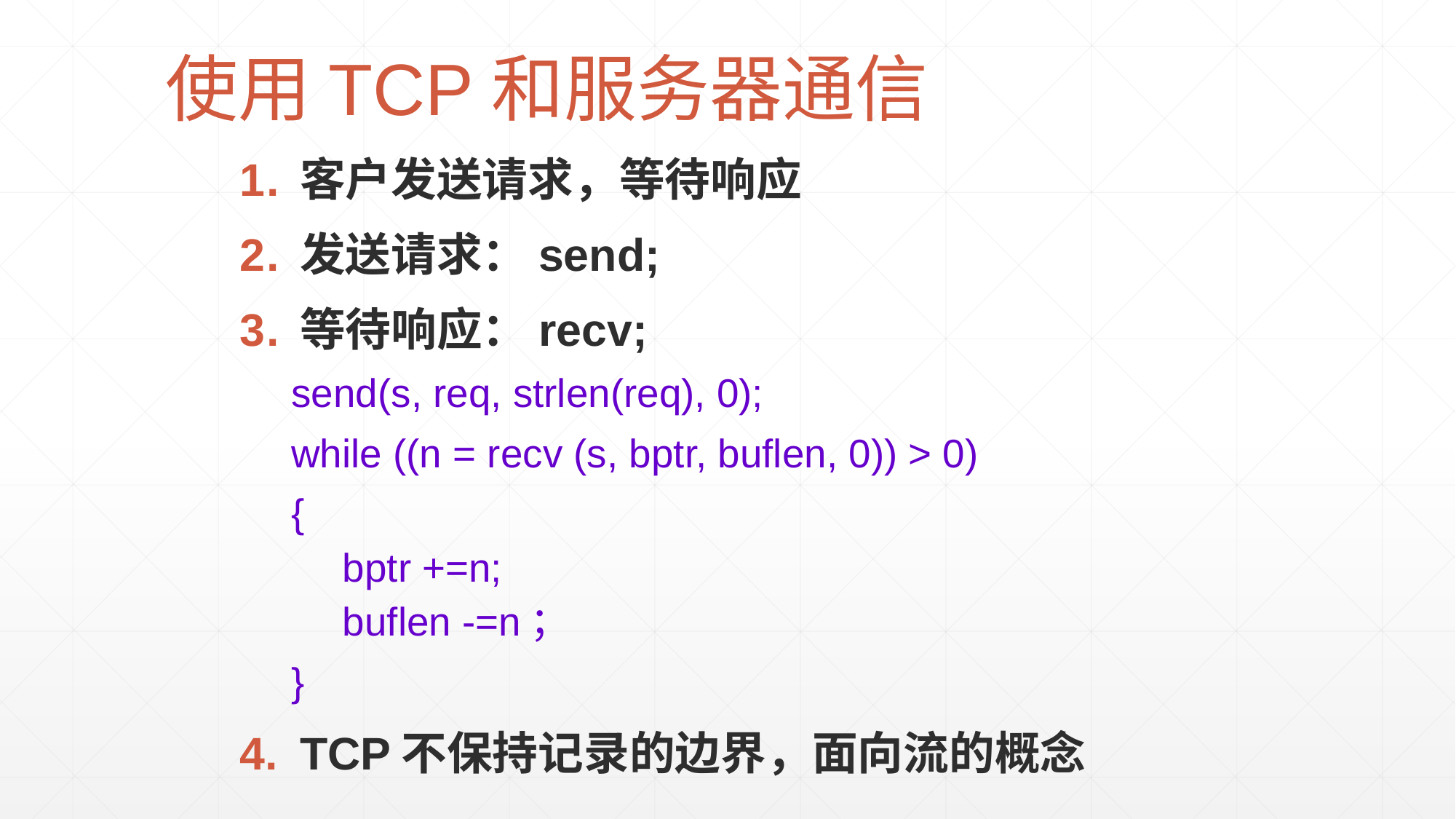

# 使用TCP和服务器通信
客户发送请求，等待响应
发送请求：send;
等待响应：recv;
send(s, req, strlen(req), 0);
while ((n = recv (s, bptr, buflen, 0)) > 0)
{
bptr +=n;
buflen -=n；
}
TCP不保持记录的边界，面向流的概念